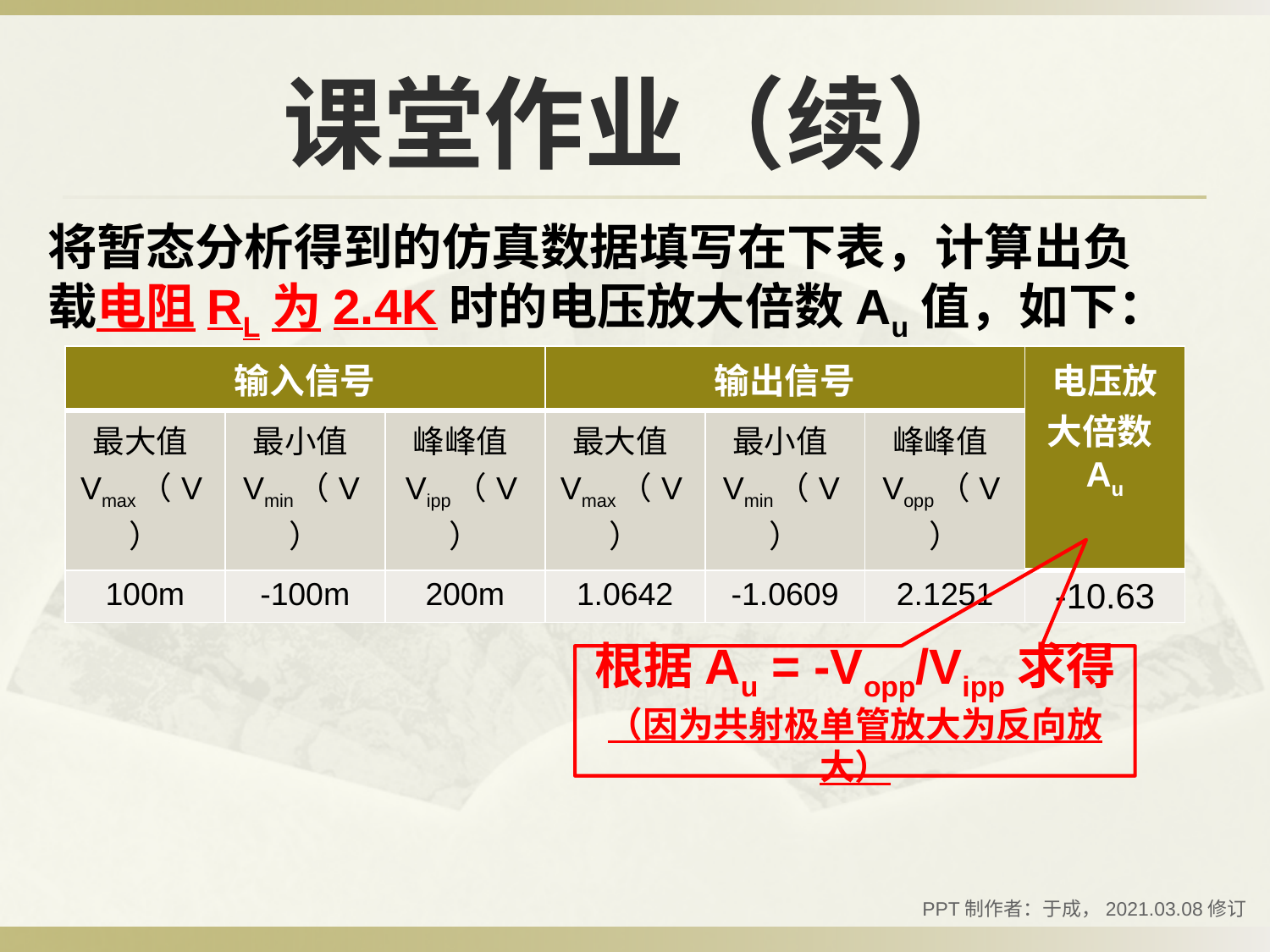

# 课堂作业（续）
将暂态分析得到的仿真数据填写在下表，计算出负载电阻RL为2.4K时的电压放大倍数Au值，如下：
| 输入信号 |  |  | 输出信号 |  |  | 电压放大倍数Au |
| --- | --- | --- | --- | --- | --- | --- |
| 最大值Vmax（V） | 最小值Vmin（V） | 峰峰值Vipp（V） | 最大值Vmax（V） | 最小值Vmin（V） | 峰峰值Vopp（V） |  |
| 100m | -100m | 200m | 1.0642 | -1.0609 | 2.1251 | -10.63 |
根据Au = -Vopp/Vipp求得（因为共射极单管放大为反向放大）
PPT制作者：于成，2021.03.08修订